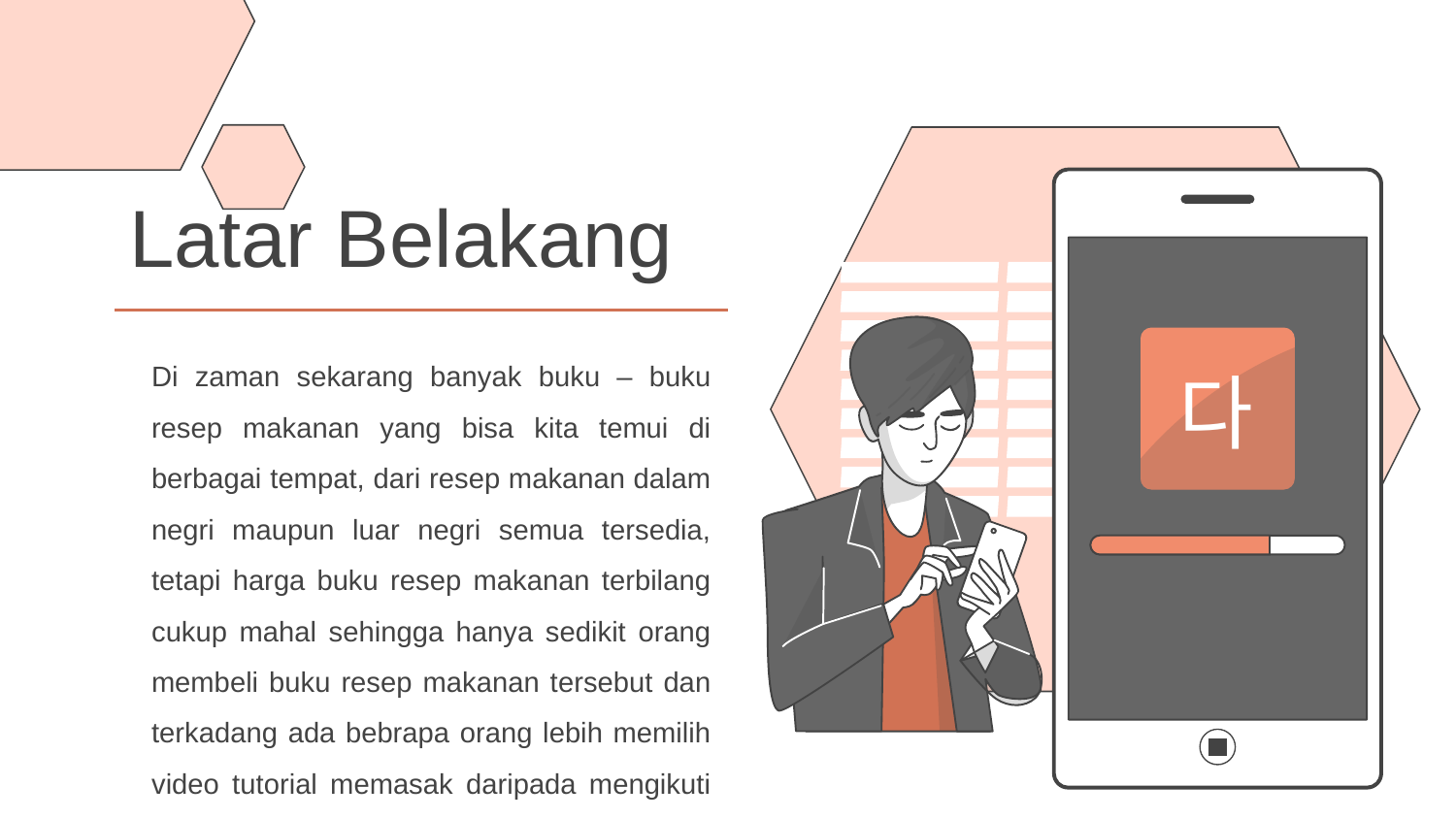

# Latar Belakang

Di zaman sekarang banyak buku – buku resep makanan yang bisa kita temui di berbagai tempat, dari resep makanan dalam negri maupun luar negri semua tersedia, tetapi harga buku resep makanan terbilang cukup mahal sehingga hanya sedikit orang membeli buku resep makanan tersebut dan terkadang ada bebrapa orang lebih memilih video tutorial memasak daripada mengikuti step yang ada di resep

다